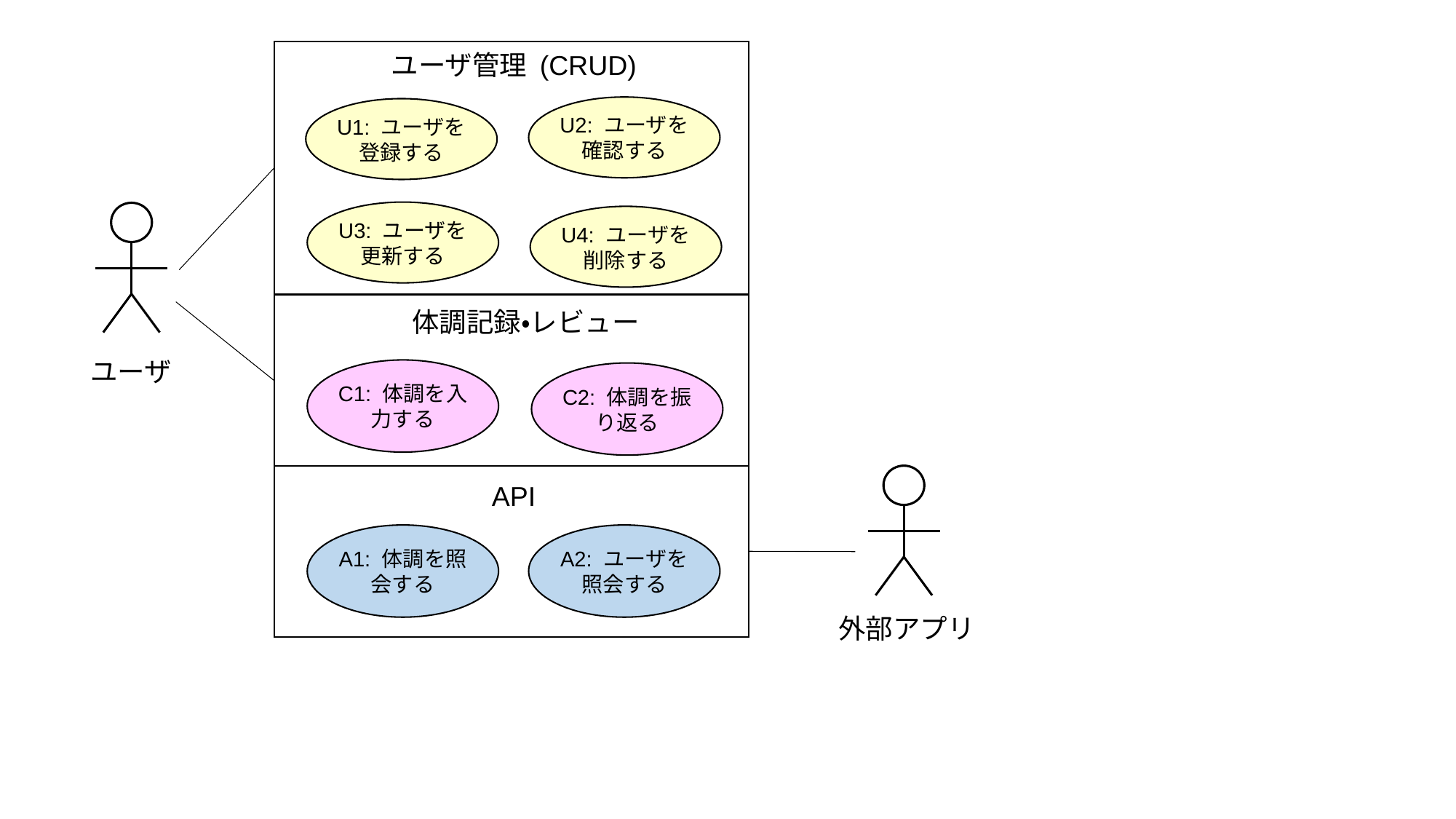

ユーザ管理 (CRUD)
U2: ユーザを確認する
U1: ユーザを登録する
U3: ユーザを更新する

U4: ユーザを削除する

体調記録・レビュー
ユーザ
C1: 体調を入力する
C2: 体調を振り返る

API
A1: 体調を照会する
A2: ユーザを照会する
外部アプリ